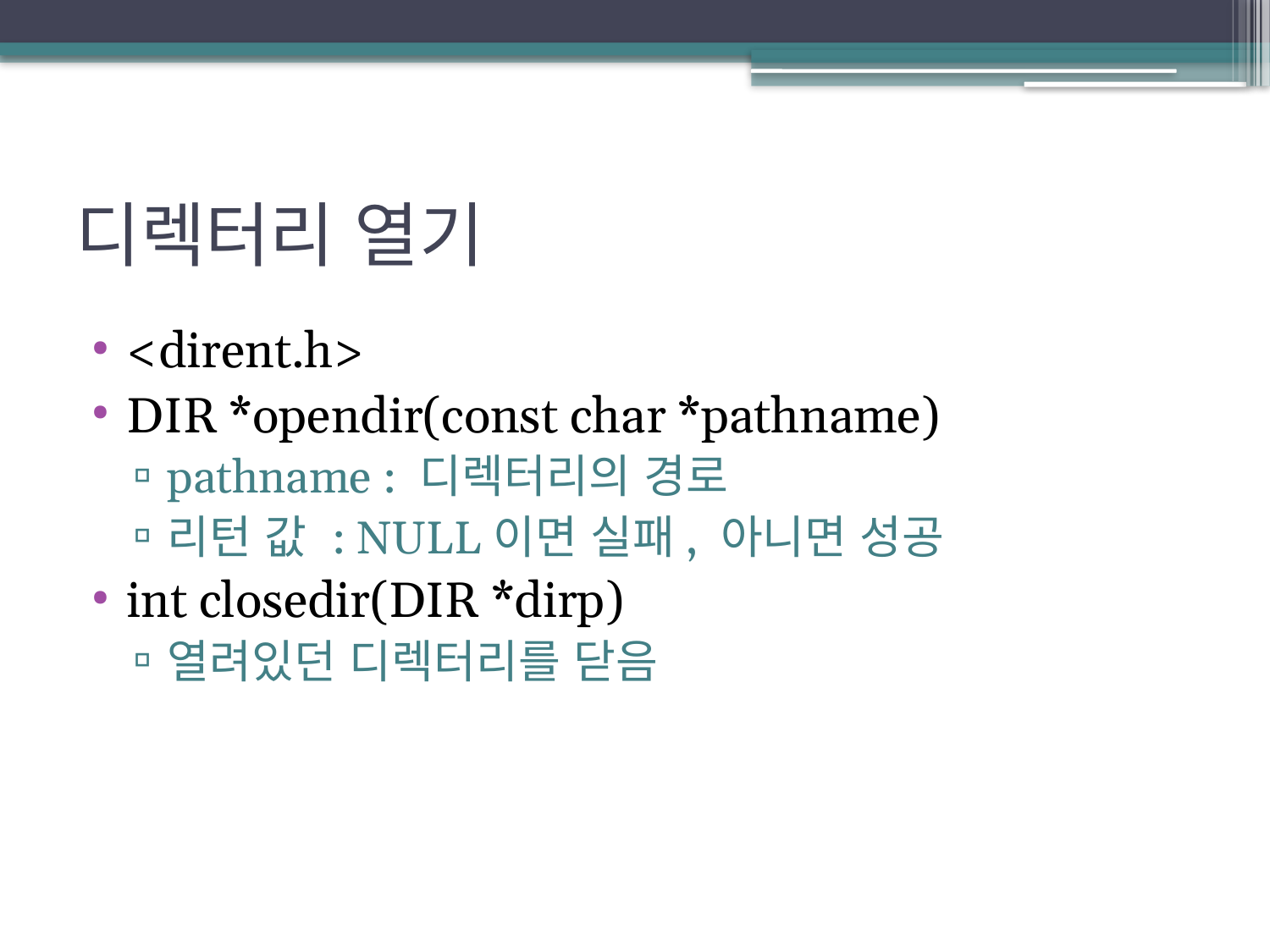

# 디렉터리 열기
<dirent.h>
DIR *opendir(const char *pathname)
pathname : 디렉터리의 경로
리턴 값 : NULL이면 실패, 아니면 성공
int closedir(DIR *dirp)
열려있던 디렉터리를 닫음